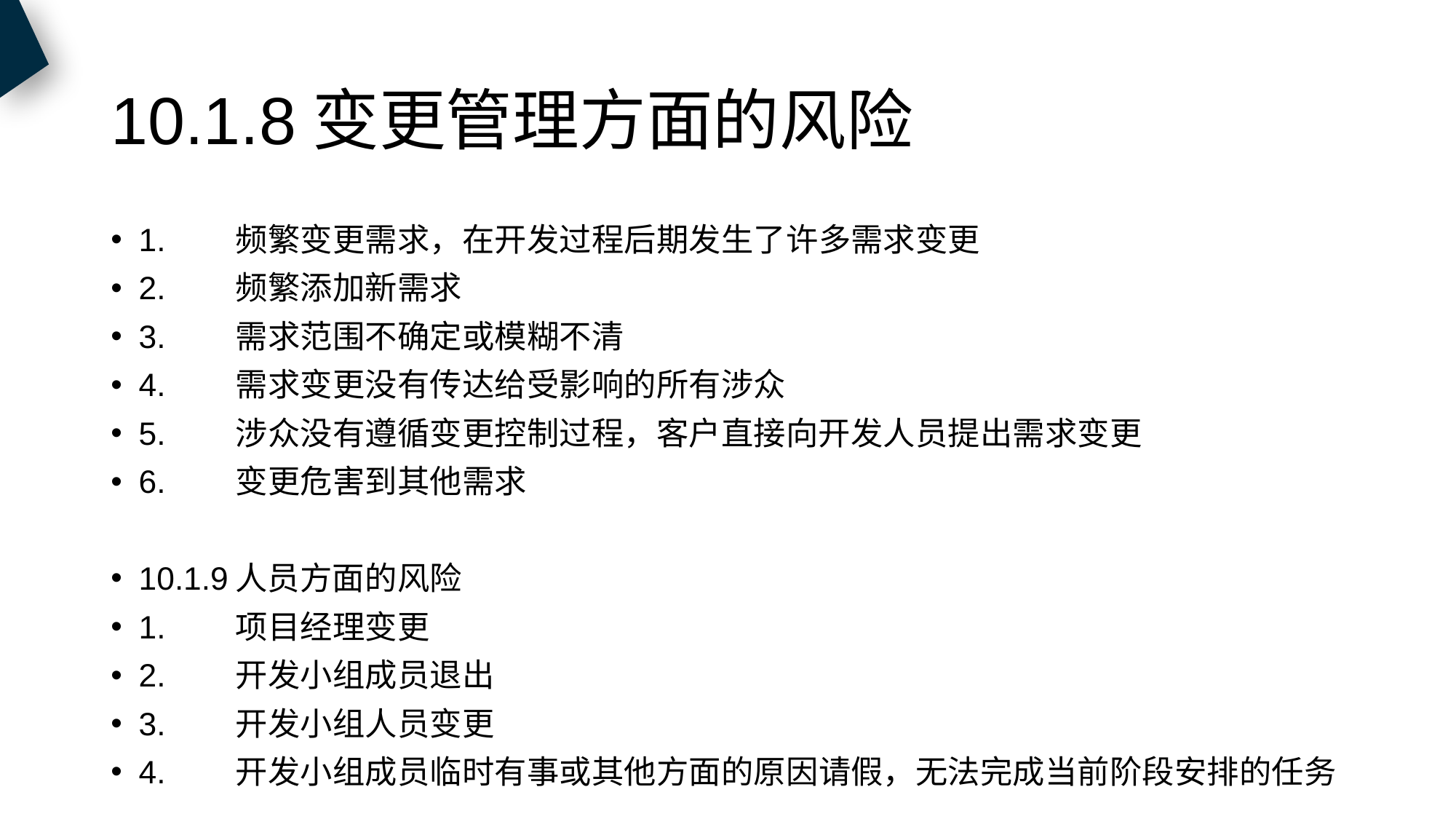

# 10.1.8变更管理方面的风险
1.	频繁变更需求，在开发过程后期发生了许多需求变更
2.	频繁添加新需求
3.	需求范围不确定或模糊不清
4.	需求变更没有传达给受影响的所有涉众
5.	涉众没有遵循变更控制过程，客户直接向开发人员提出需求变更
6.	变更危害到其他需求

10.1.9人员方面的风险
1.	项目经理变更
2.	开发小组成员退出
3.	开发小组人员变更
4.	开发小组成员临时有事或其他方面的原因请假，无法完成当前阶段安排的任务